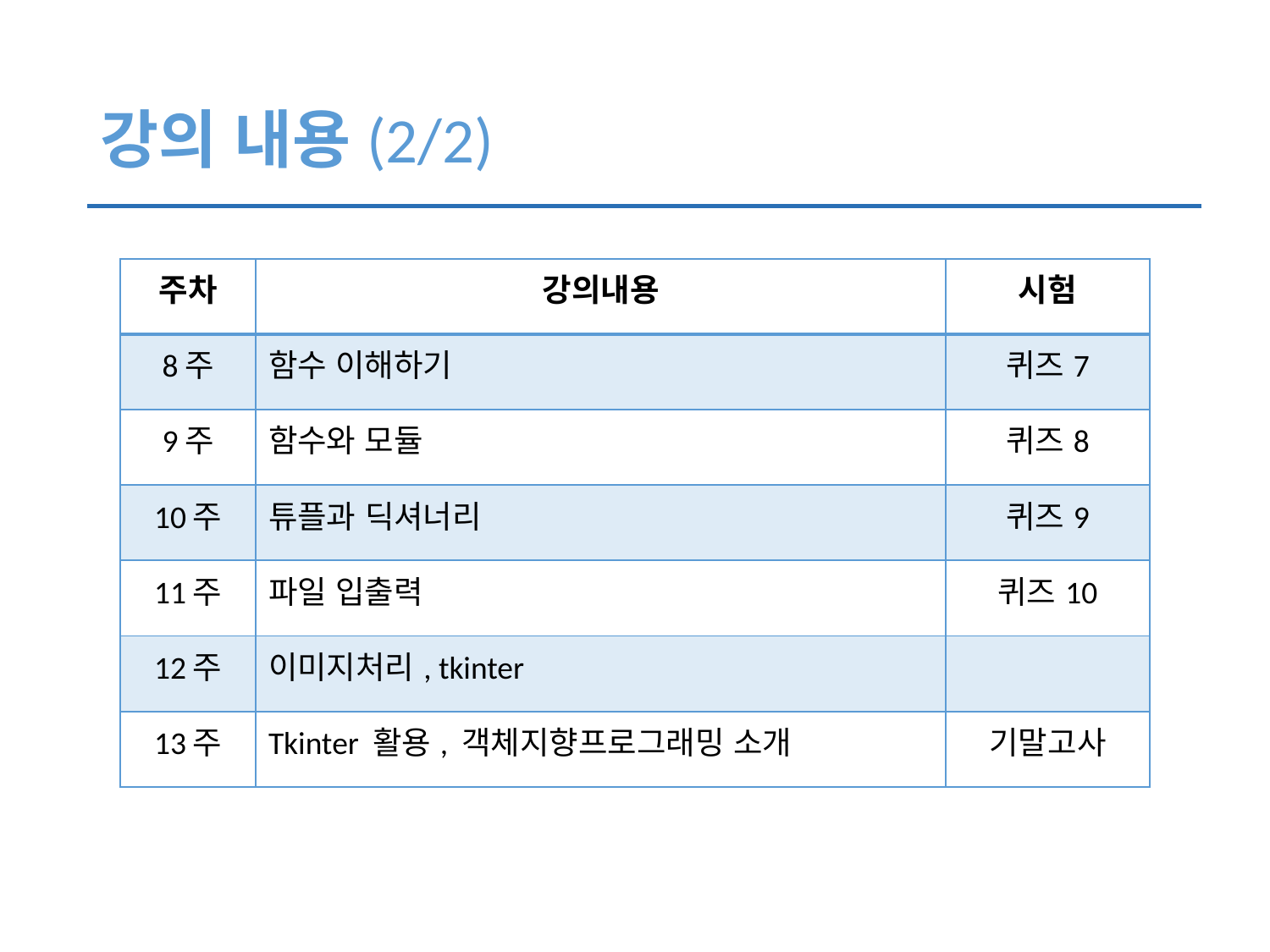

# 강의 내용(2/2)

| 주차 | 강의내용 | 시험 |
| --- | --- | --- |
| 8주 | 함수 이해하기 | 퀴즈7 |
| 9주 | 함수와 모듈 | 퀴즈8 |
| 10주 | 튜플과 딕셔너리 | 퀴즈9 |
| 11주 | 파일 입출력 | 퀴즈10 |
| 12주 | 이미지처리, tkinter |  |
| 13주 | Tkinter 활용, 객체지향프로그래밍 소개 | 기말고사 |